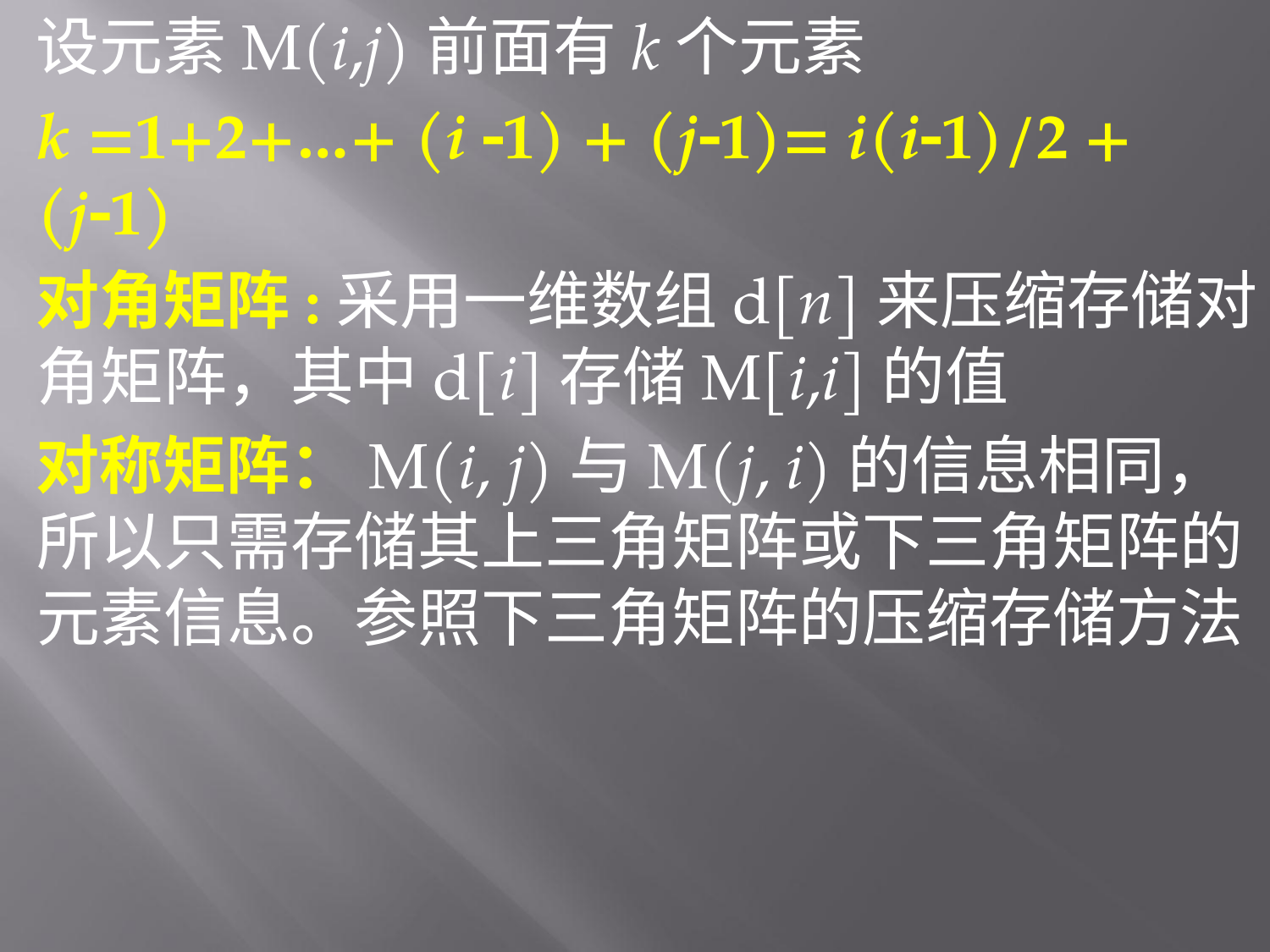

设元素M(i,j)前面有k个元素
k =1+2+…+ (i −1) + (j−1)= i(i−1)/2 + (j−1)
对角矩阵:采用一维数组d[n]来压缩存储对角矩阵，其中d[i]存储M[i,i]的值
对称矩阵：M(i, j)与M(j, i)的信息相同，所以只需存储其上三角矩阵或下三角矩阵的元素信息。参照下三角矩阵的压缩存储方法